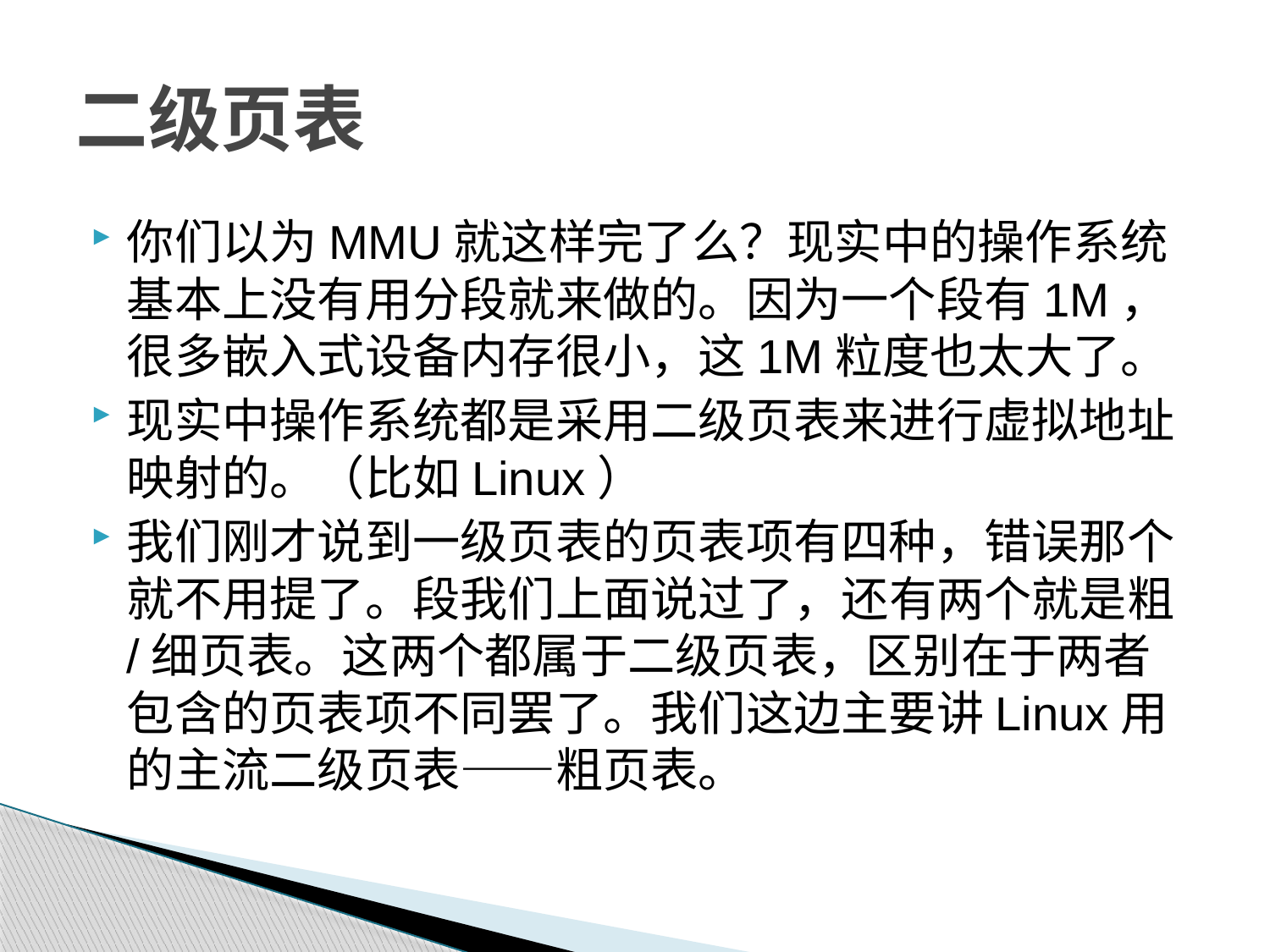

# 二级页表
你们以为MMU就这样完了么？现实中的操作系统基本上没有用分段就来做的。因为一个段有1M，很多嵌入式设备内存很小，这1M粒度也太大了。
现实中操作系统都是采用二级页表来进行虚拟地址映射的。（比如Linux）
我们刚才说到一级页表的页表项有四种，错误那个就不用提了。段我们上面说过了，还有两个就是粗/细页表。这两个都属于二级页表，区别在于两者包含的页表项不同罢了。我们这边主要讲Linux用的主流二级页表——粗页表。